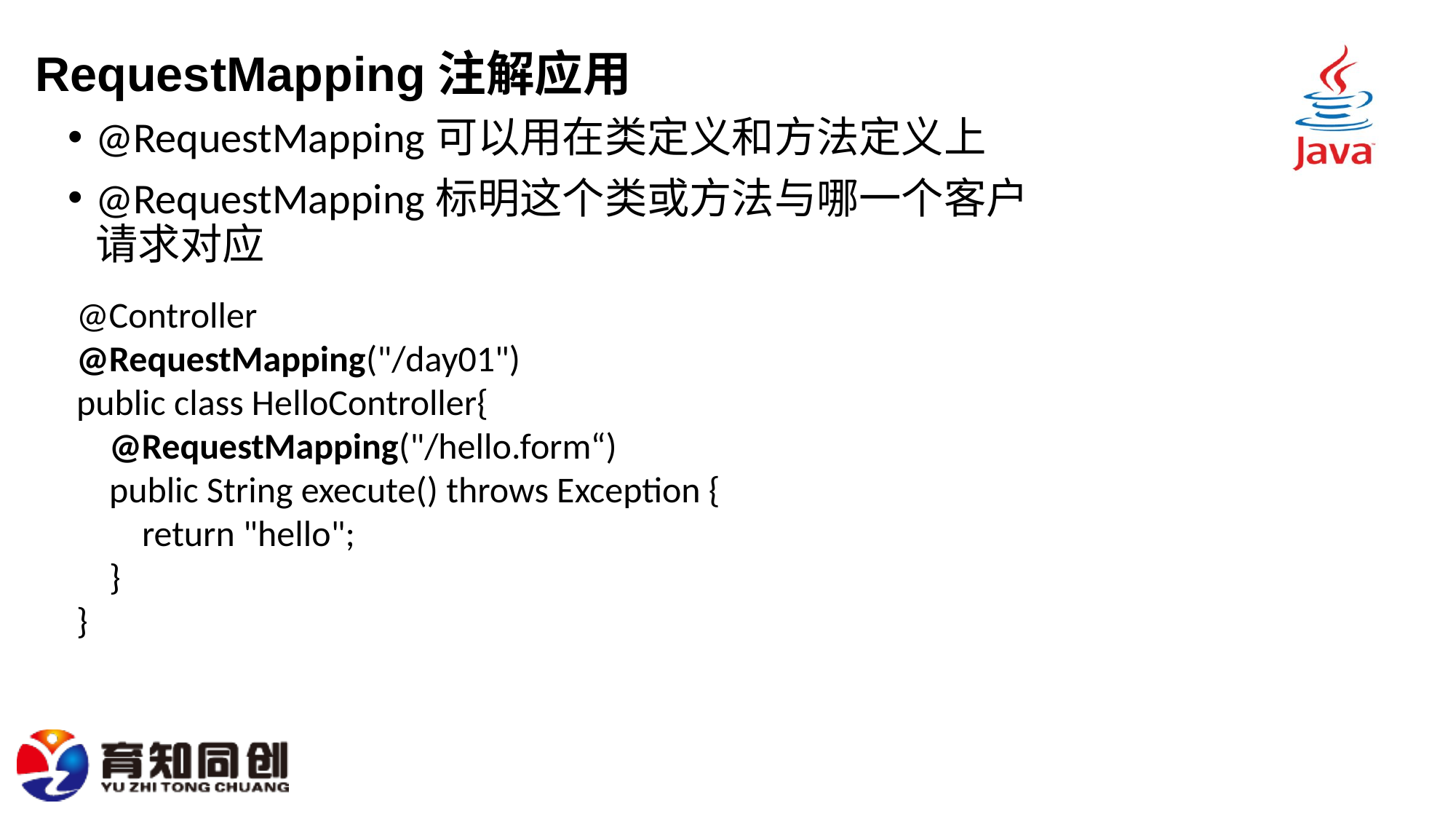

# RequestMapping注解应用
@RequestMapping可以用在类定义和方法定义上
@RequestMapping标明这个类或方法与哪一个客户请求对应
@Controller
@RequestMapping("/day01")
public class HelloController{
    @RequestMapping("/hello.form“)
    public String execute() throws Exception {
        return "hello";
    }
}